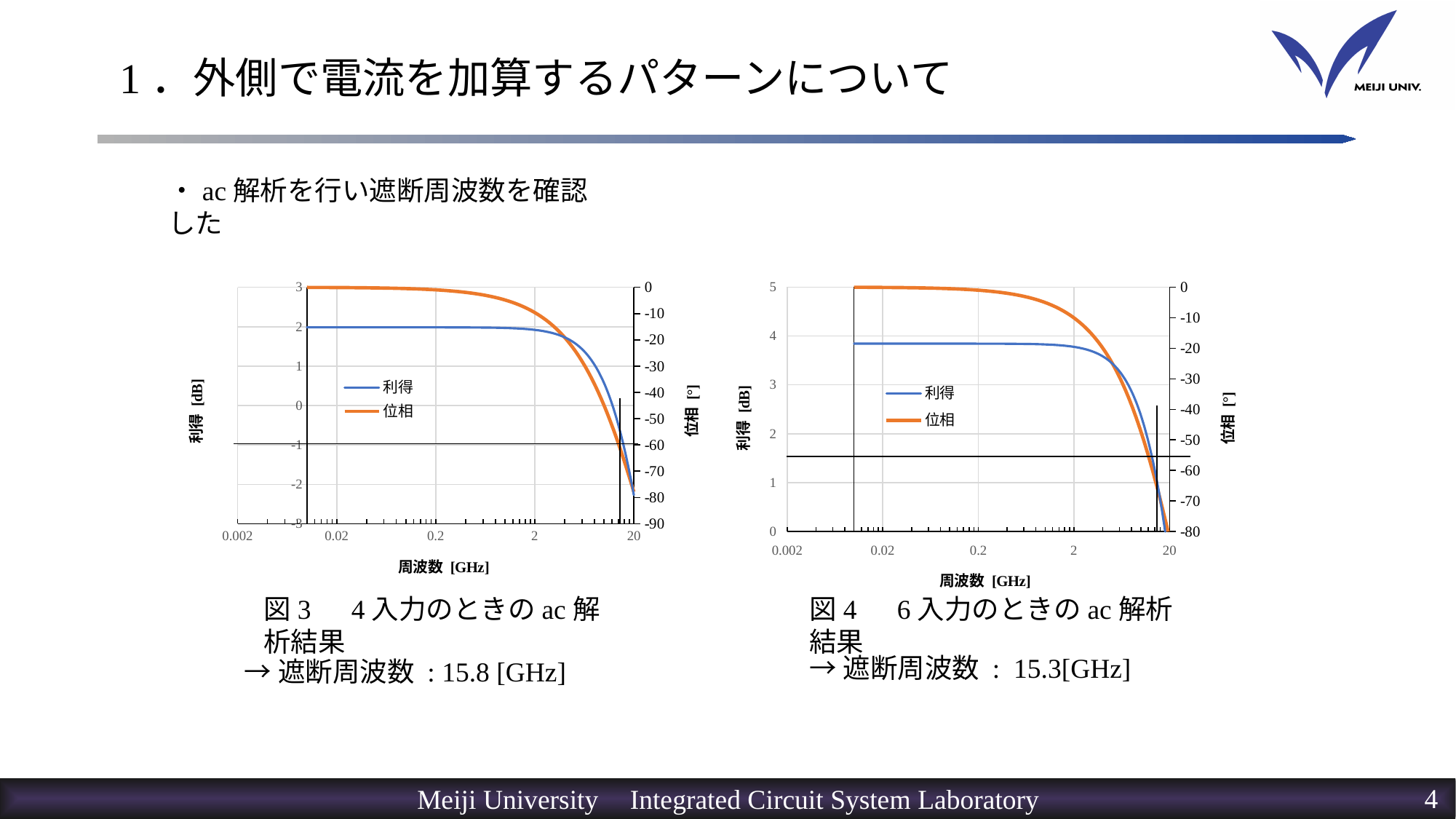

# 1．外側で電流を加算するパターンについて
・ac解析を行い遮断周波数を確認した

### Chart

| Category |  |  |
|---|---|---|

### Chart

| Category |  |  |
|---|---|---|
図3　4入力のときのac解析結果
図4　6入力のときのac解析結果
→遮断周波数 :  15.3[GHz]
→遮断周波数 : 15.8 [GHz]